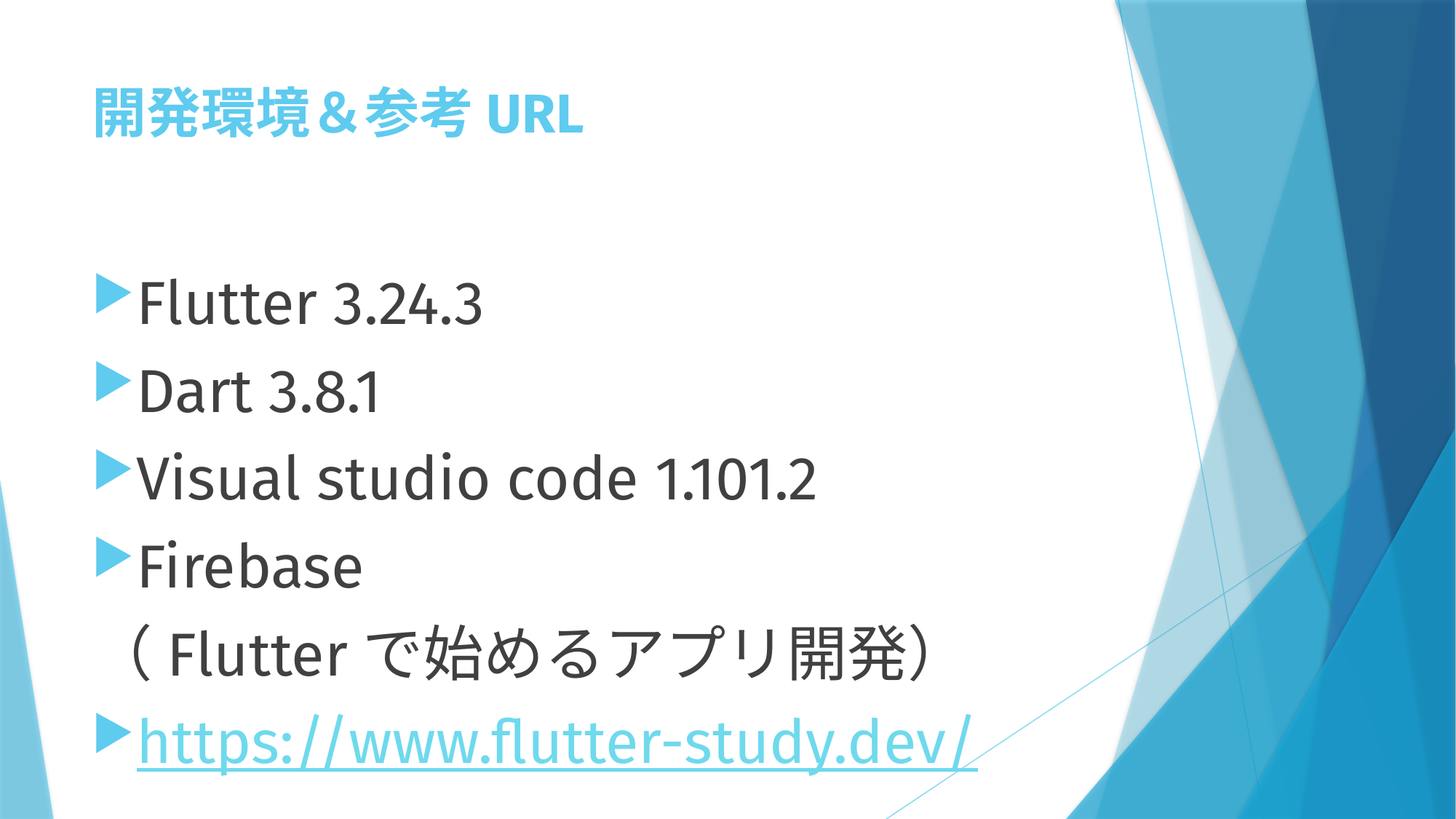

# 開発環境＆参考URL
Flutter 3.24.3
Dart 3.8.1
Visual studio code 1.101.2
Firebase
（Flutterで始めるアプリ開発）
https://www.flutter-study.dev/